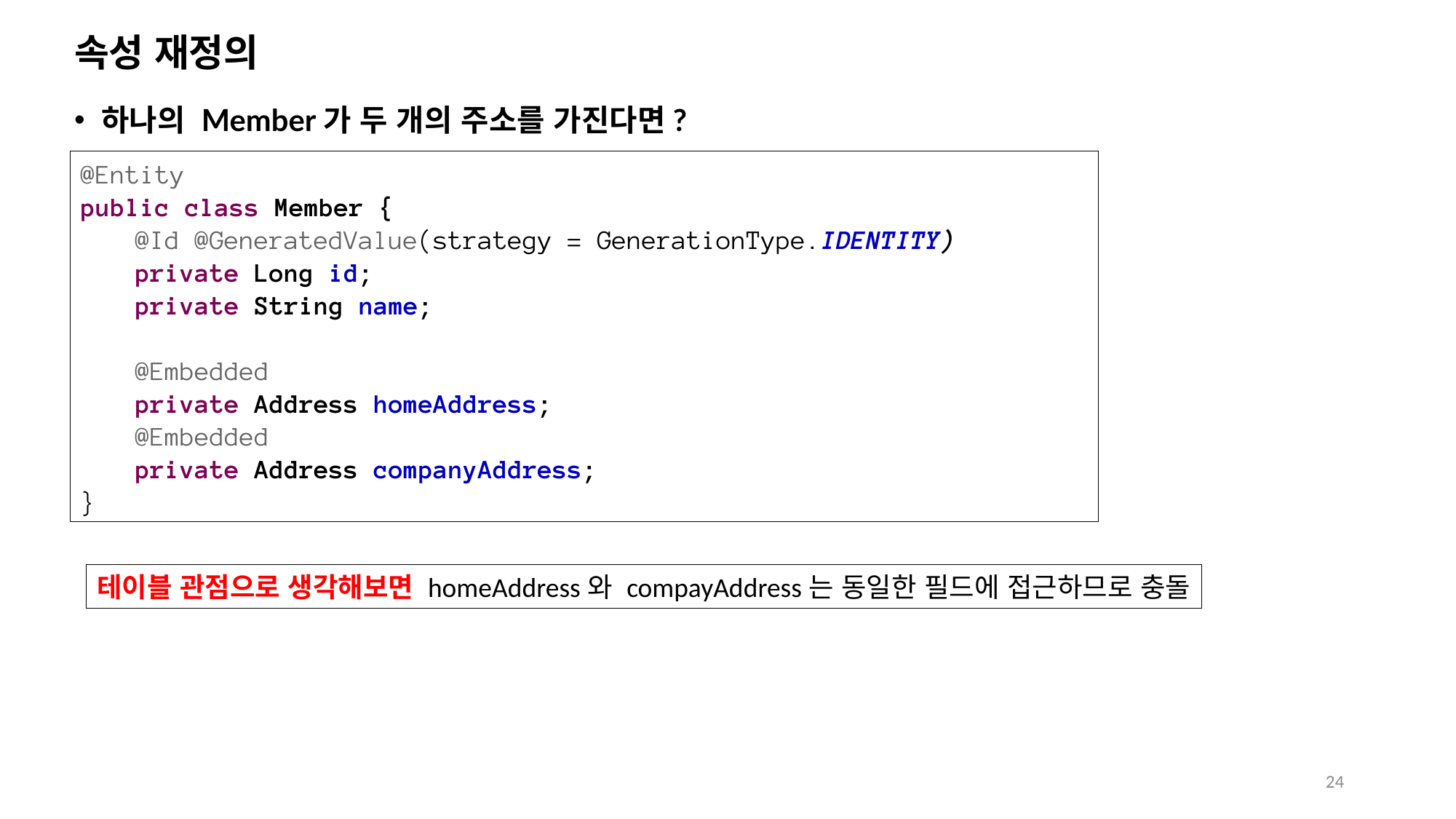

# 속성 재정의
하나의 Member가 두 개의 주소를 가진다면?

@Entity
public class Member {
@Id @GeneratedValue(strategy = GenerationType.IDENTITY)
private Long id;
private String name;

@Embedded
private Address homeAddress;
@Embedded
private Address companyAddress;
}
테이블 관점으로 생각해보면 homeAddress와 compayAddress는 동일한 필드에 접근하므로 충돌
24